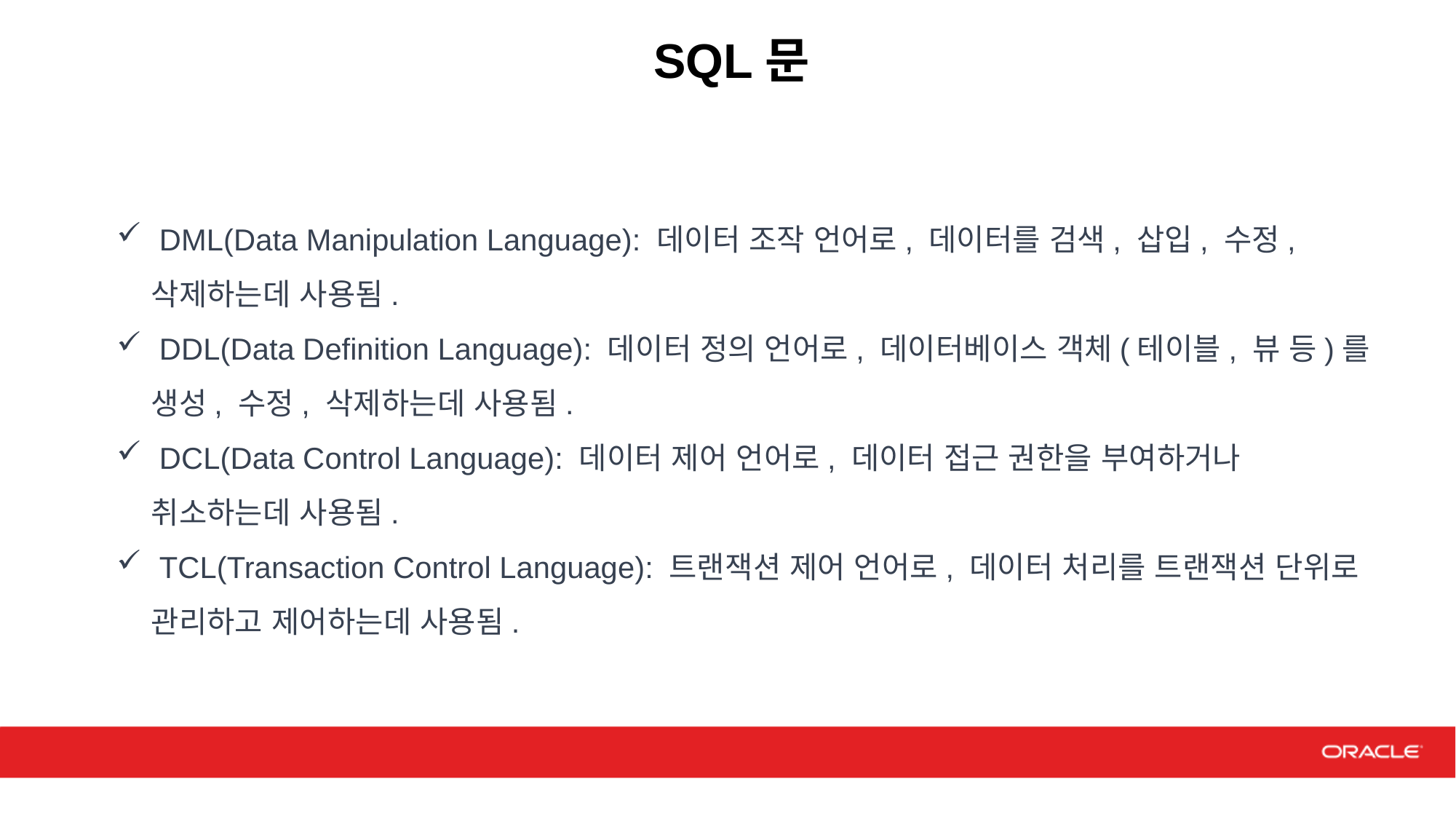

SQL문
 DML(Data Manipulation Language): 데이터 조작 언어로, 데이터를 검색, 삽입, 수정, 삭제하는데 사용됨.
 DDL(Data Definition Language): 데이터 정의 언어로, 데이터베이스 객체(테이블, 뷰 등)를 생성, 수정, 삭제하는데 사용됨.
 DCL(Data Control Language): 데이터 제어 언어로, 데이터 접근 권한을 부여하거나 취소하는데 사용됨.
 TCL(Transaction Control Language): 트랜잭션 제어 언어로, 데이터 처리를 트랜잭션 단위로 관리하고 제어하는데 사용됨.